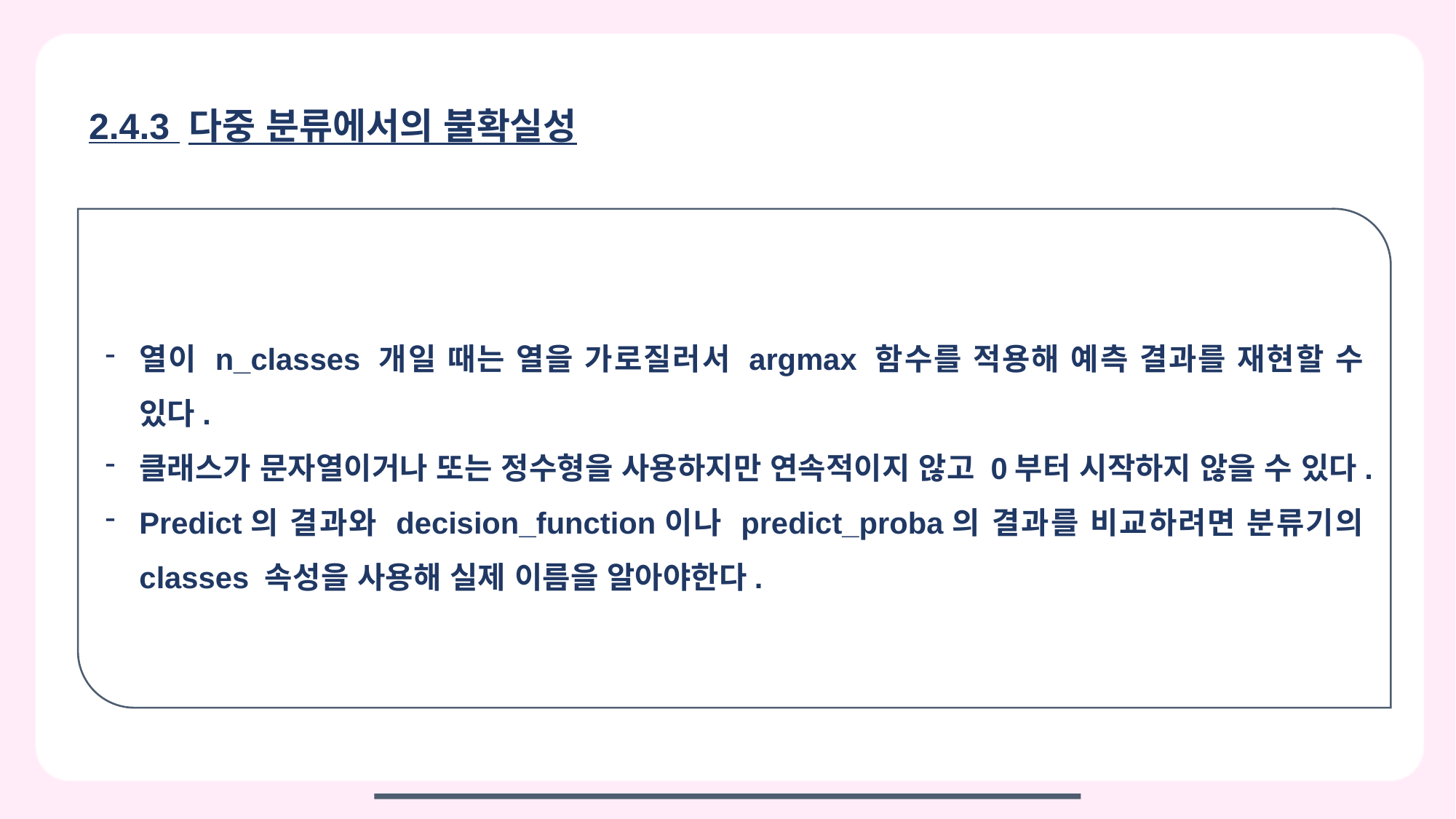

2.4.3 다중 분류에서의 불확실성
열이 n_classes 개일 때는 열을 가로질러서 argmax 함수를 적용해 예측 결과를 재현할 수 있다.
클래스가 문자열이거나 또는 정수형을 사용하지만 연속적이지 않고 0부터 시작하지 않을 수 있다.
Predict의 결과와 decision_function이나 predict_proba의 결과를 비교하려면 분류기의 classes 속성을 사용해 실제 이름을 알아야한다.